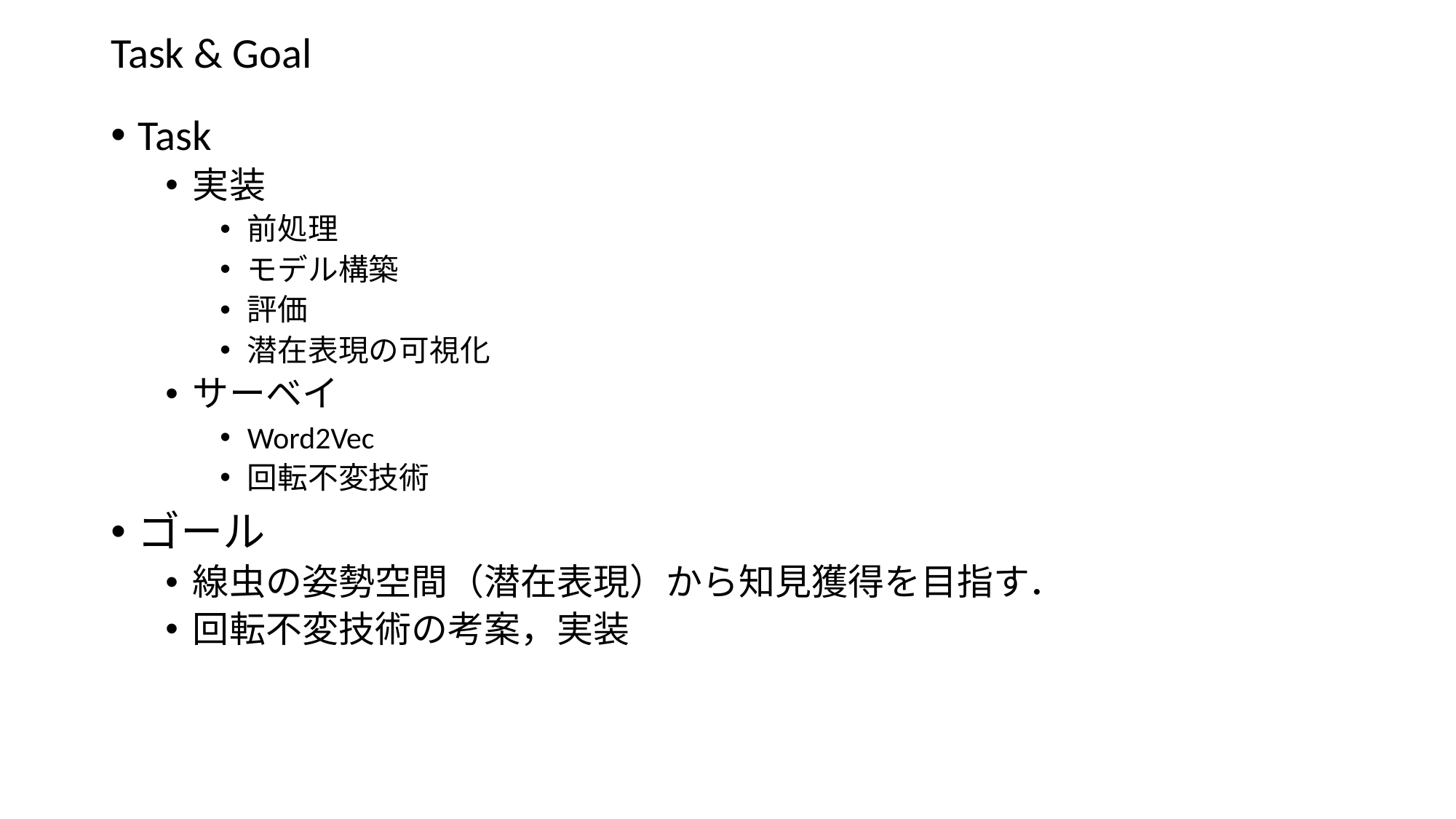

# Task & Goal
Task
実装
前処理
モデル構築
評価
潜在表現の可視化
サーベイ
Word2Vec
回転不変技術
ゴール
線虫の姿勢空間（潜在表現）から知見獲得を目指す．
回転不変技術の考案，実装